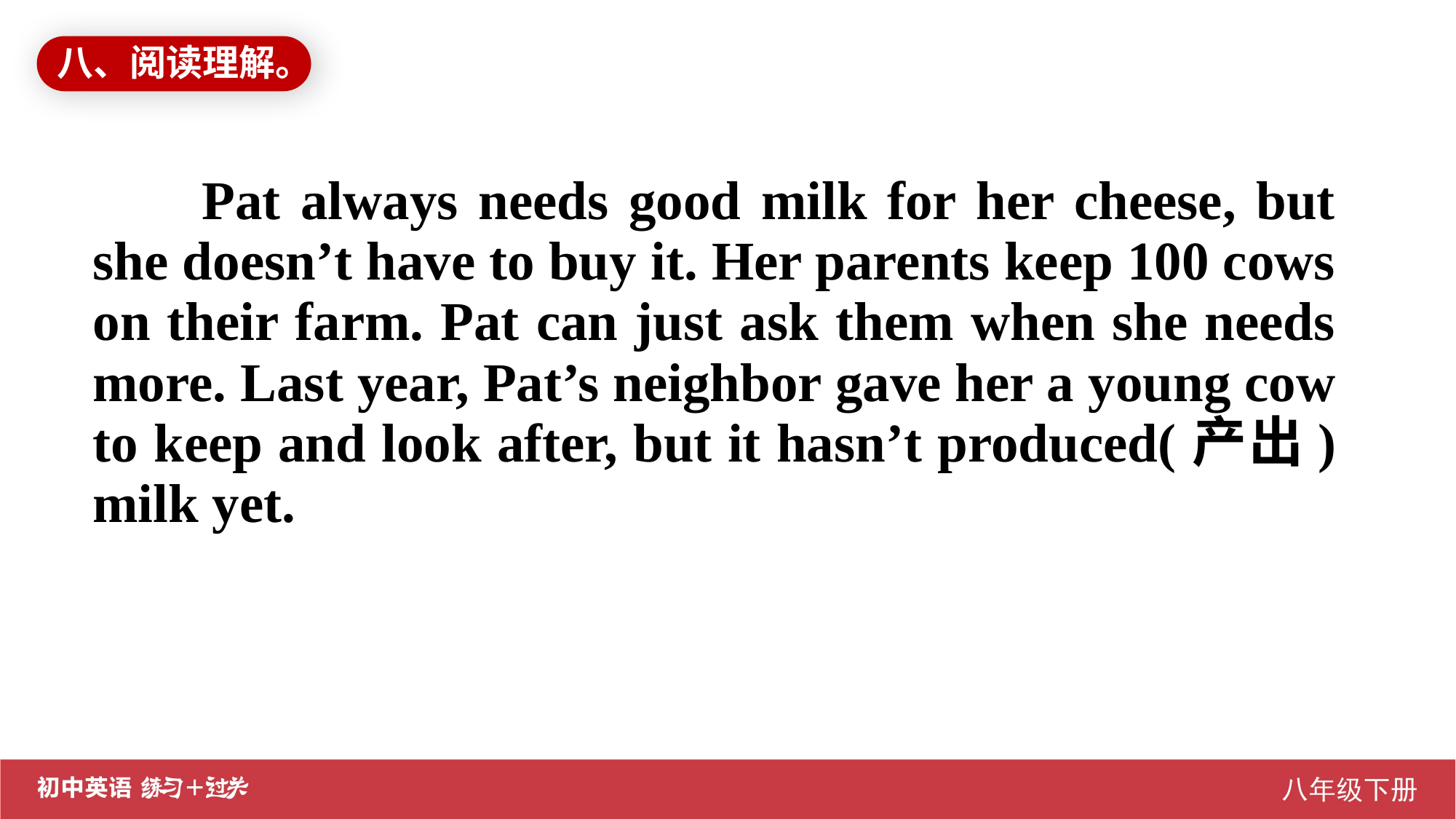

八、阅读理解。

Pat always needs good milk for her cheese, but she doesn’t have to buy it. Her parents keep 100 cows on their farm. Pat can just ask them when she needs more. Last year, Pat’s neighbor gave her a young cow to keep and look after, but it hasn’t produced(产出) milk yet.